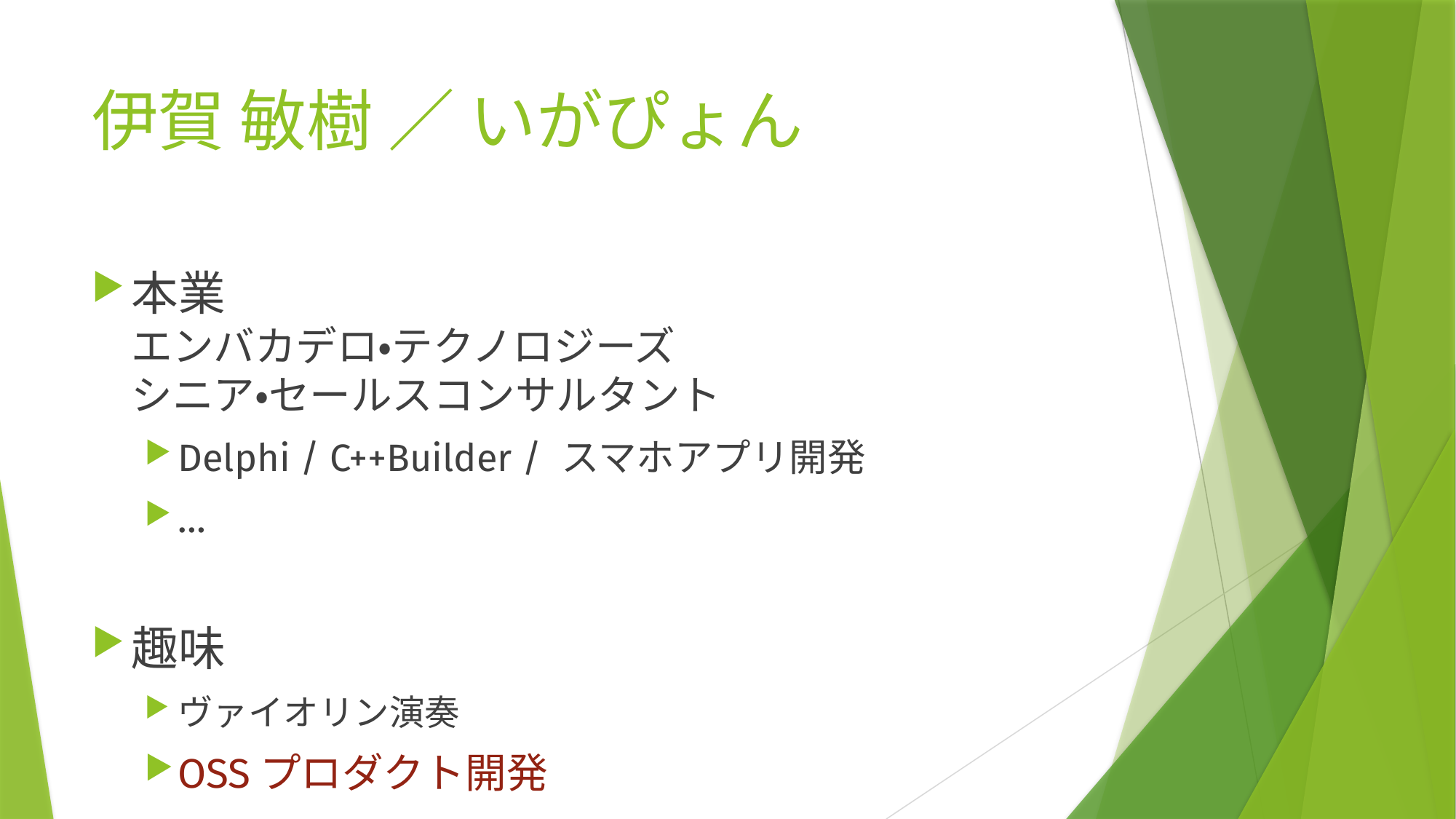

# 伊賀 敏樹 ／ いがぴょん
本業
エンバカデロ・テクノロジーズ
シニア・セールスコンサルタント
Delphi / C++Builder / スマホアプリ開発
…

趣味
ヴァイオリン演奏
OSSプロダクト開発